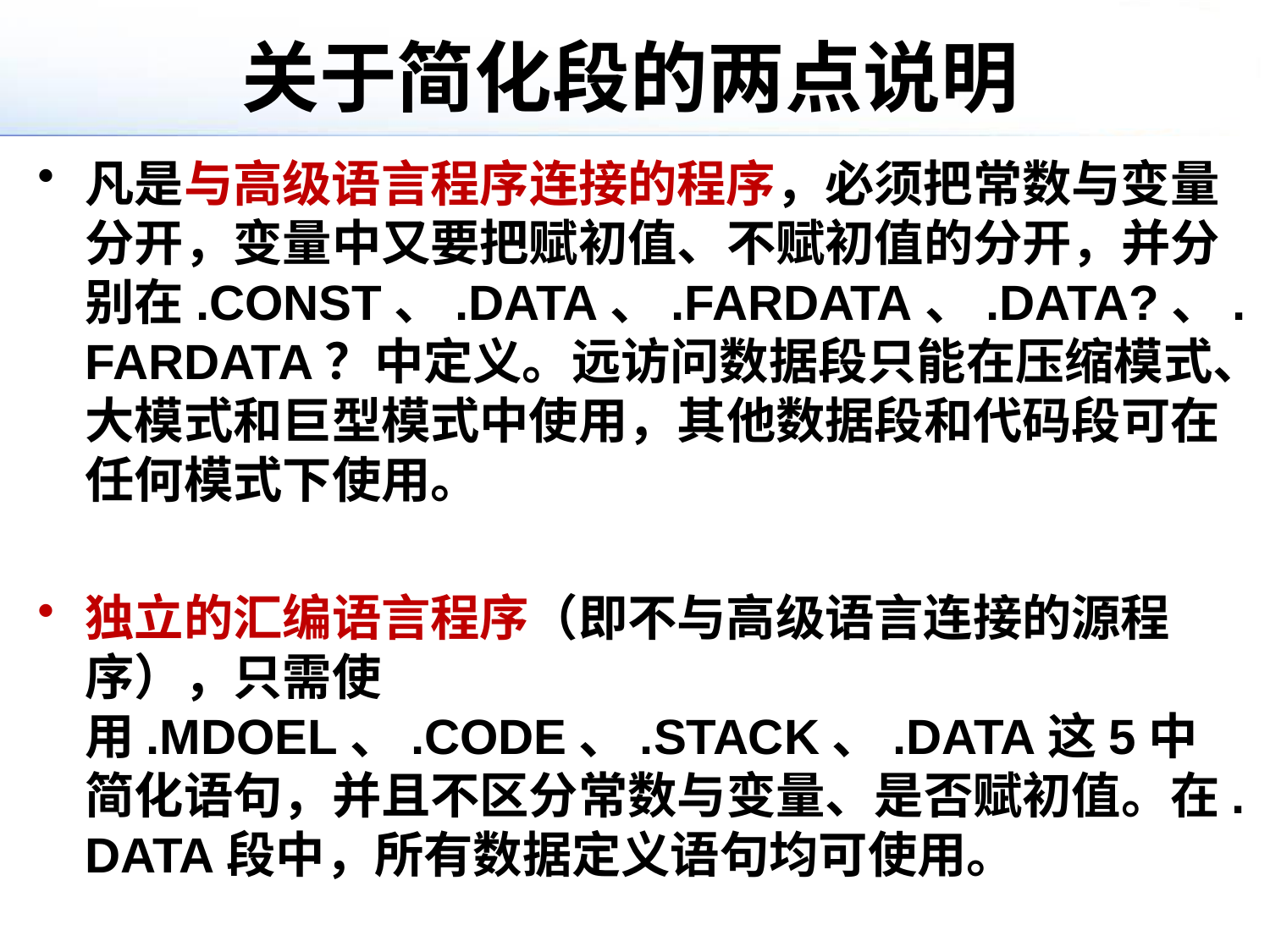

# 关于简化段的两点说明
凡是与高级语言程序连接的程序，必须把常数与变量分开，变量中又要把赋初值、不赋初值的分开，并分别在.CONST、.DATA、.FARDATA、.DATA?、.FARDATA？中定义。远访问数据段只能在压缩模式、大模式和巨型模式中使用，其他数据段和代码段可在任何模式下使用。

独立的汇编语言程序（即不与高级语言连接的源程序），只需使用.MDOEL、.CODE、.STACK、.DATA这5中简化语句，并且不区分常数与变量、是否赋初值。在.DATA段中，所有数据定义语句均可使用。